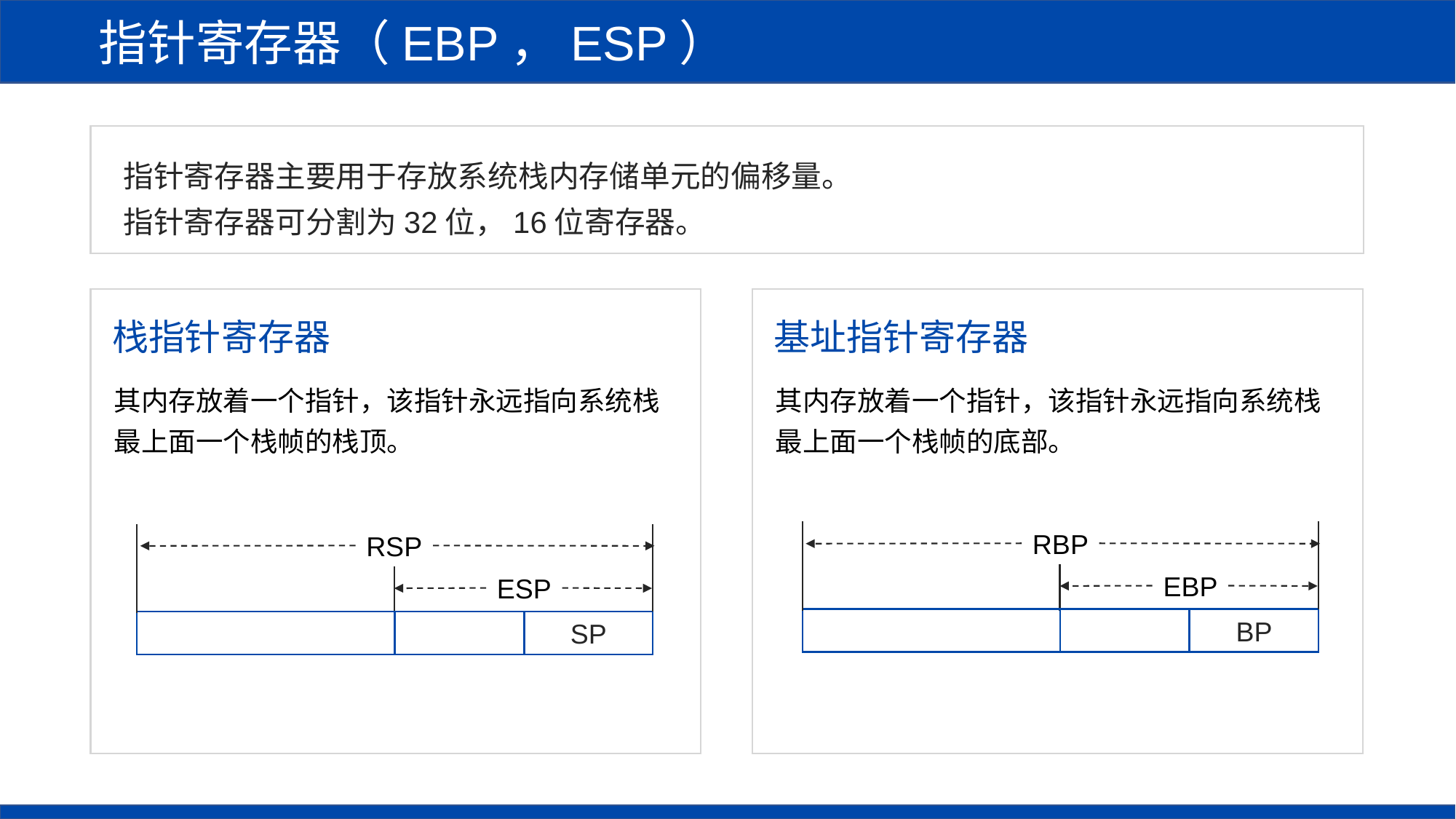

指针寄存器（EBP，ESP）

指针寄存器主要用于存放系统栈内存储单元的偏移量。
指针寄存器可分割为32位，16位寄存器。

栈指针寄存器

基址指针寄存器
其内存放着一个指针，该指针永远指向系统栈最上面一个栈帧的栈顶。
其内存放着一个指针，该指针永远指向系统栈最上面一个栈帧的底部。
RBP
EBP

BP
RSP
ESP

SP